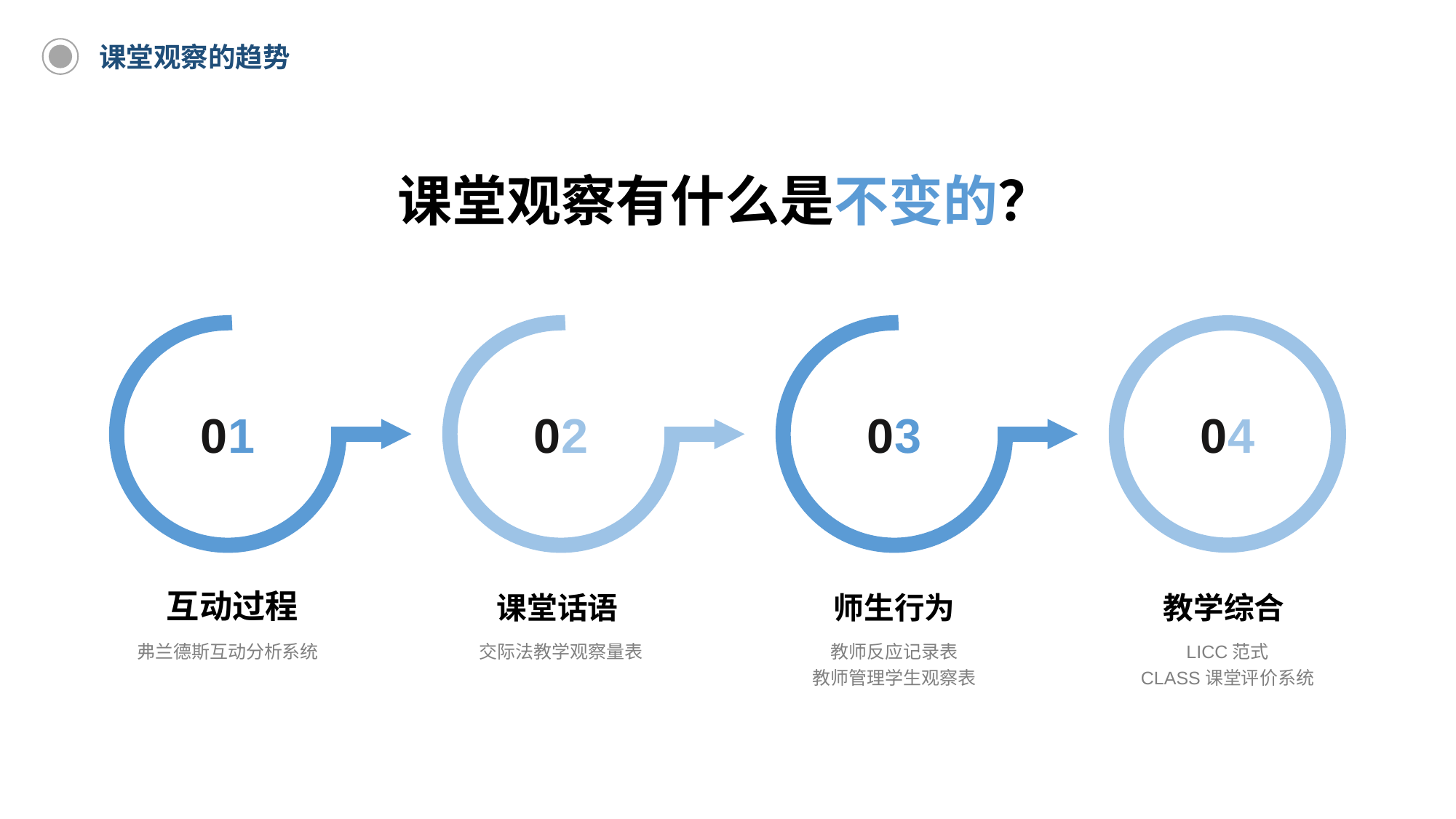

课堂观察的趋势

课堂观察有什么是不变的？
0 1
0 2
0 3
0 4
 互动过程
课堂话语
师生行为
教学综合
弗兰德斯互动分析系统
交际法教学观察量表
教师反应记录表
教师管理学生观察表
LICC范式
CLASS课堂评价系统